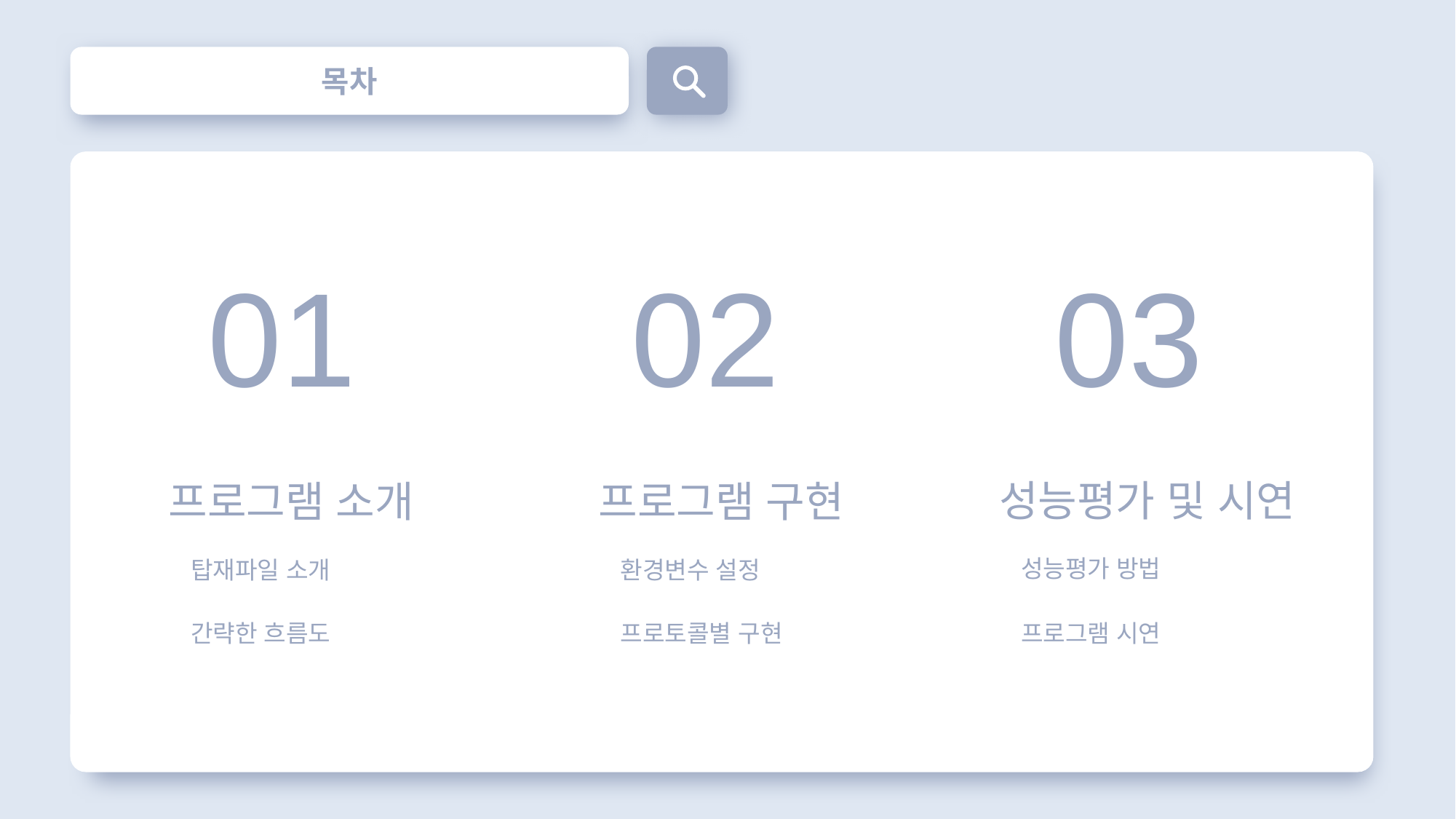

목차

01
02
03
성능평가 및 시연
프로그램 소개
프로그램 구현
성능평가 방법
탑재파일 소개
환경변수 설정
간략한 흐름도
프로토콜별 구현
프로그램 시연